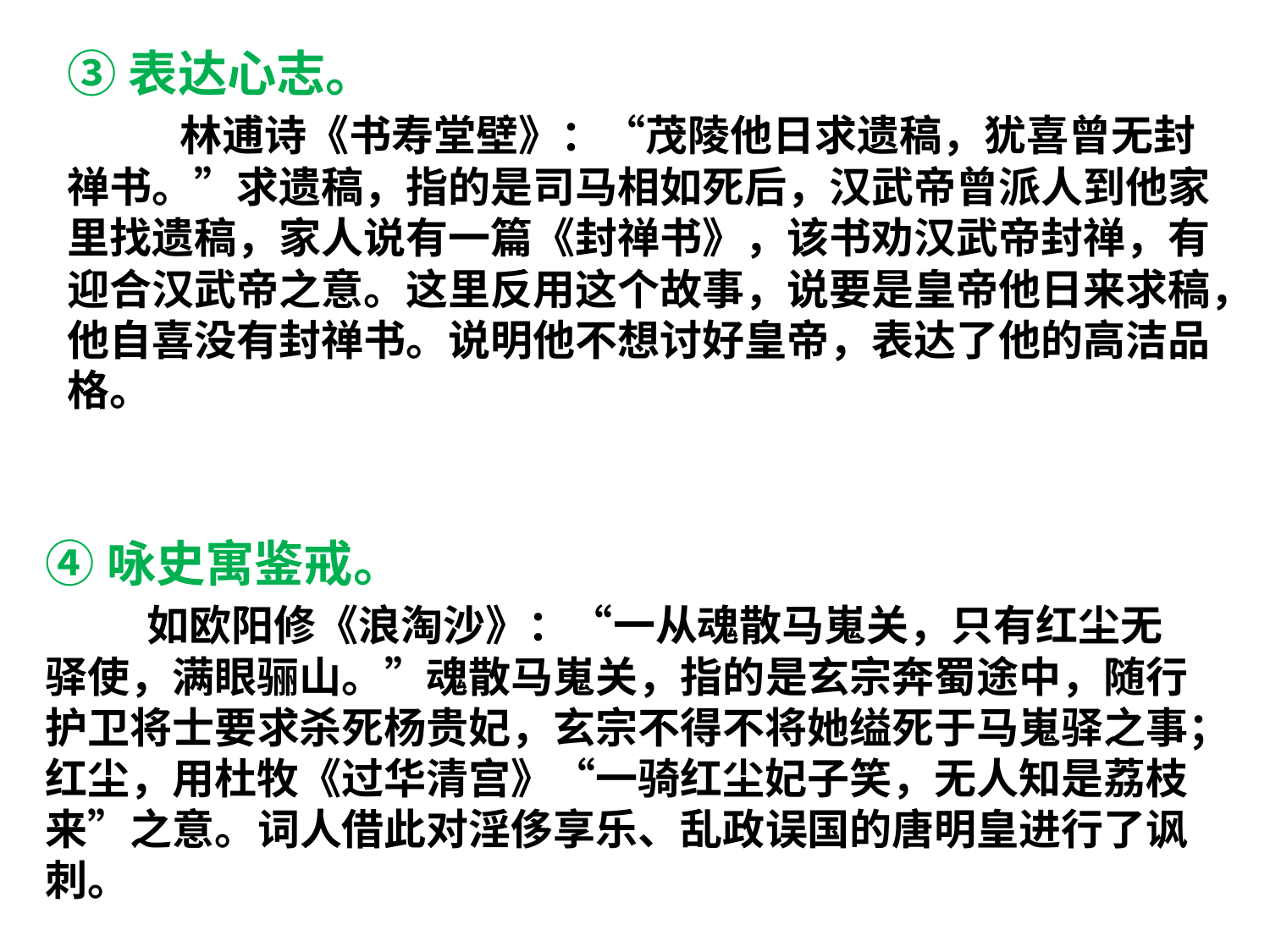

③表达心志。
         林逋诗《书寿堂壁》：“茂陵他日求遗稿，犹喜曾无封禅书。”求遗稿，指的是司马相如死后，汉武帝曾派人到他家里找遗稿，家人说有一篇《封禅书》，该书劝汉武帝封禅，有迎合汉武帝之意。这里反用这个故事，说要是皇帝他日来求稿，他自喜没有封禅书。说明他不想讨好皇帝，表达了他的高洁品格。
④咏史寓鉴戒。
        如欧阳修《浪淘沙》：“一从魂散马嵬关，只有红尘无驿使，满眼骊山。”魂散马嵬关，指的是玄宗奔蜀途中，随行护卫将士要求杀死杨贵妃，玄宗不得不将她缢死于马嵬驿之事；红尘，用杜牧《过华清宫》“一骑红尘妃子笑，无人知是荔枝来”之意。词人借此对淫侈享乐、乱政误国的唐明皇进行了讽刺。